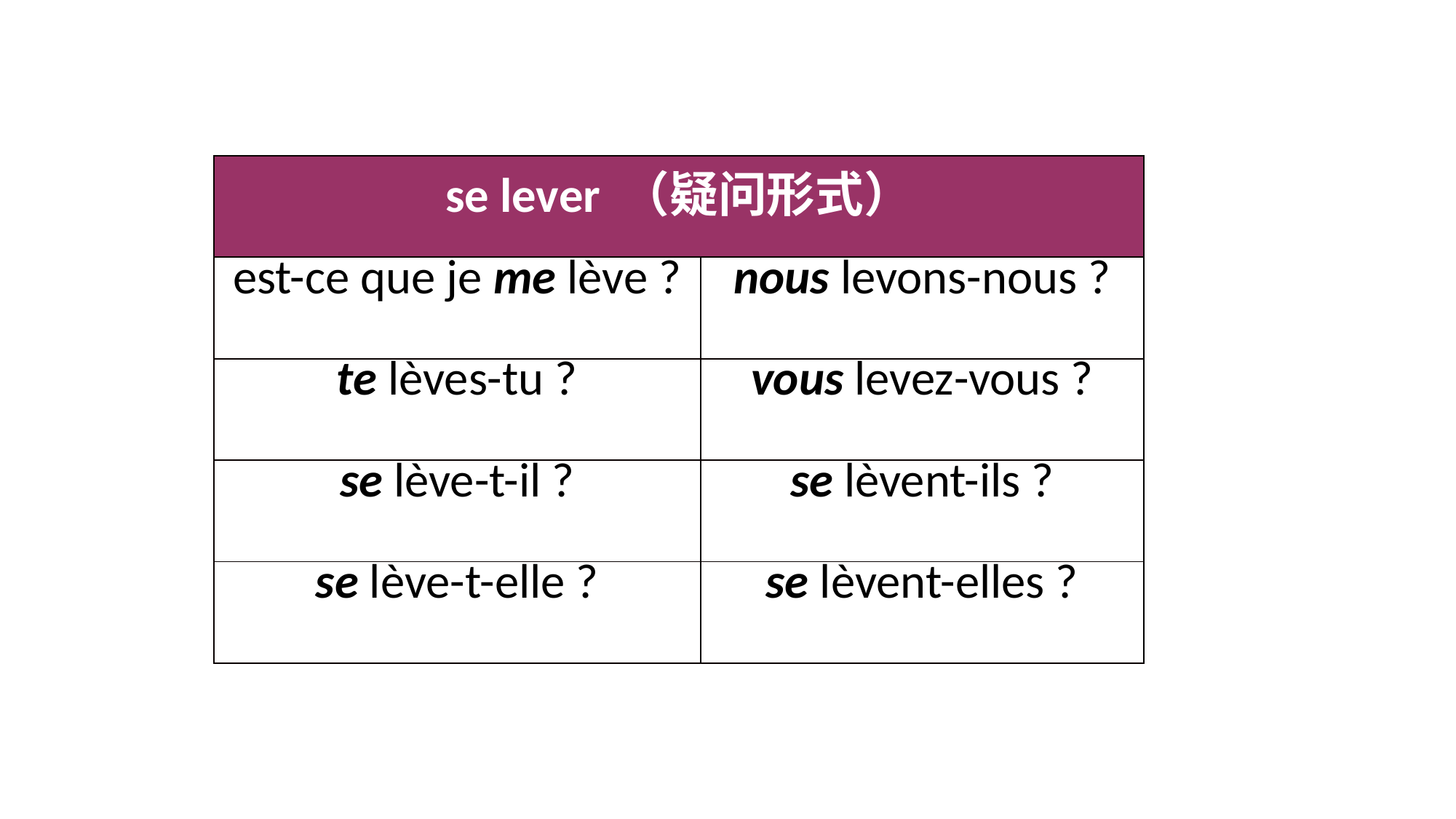

#
| se lever （疑问形式） |  |
| --- | --- |
| est-ce que je me lève ? | nous levons-nous ? |
| te lèves-tu ? | vous levez-vous ? |
| se lève-t-il ? | se lèvent-ils ? |
| se lève-t-elle ? | se lèvent-elles ? |